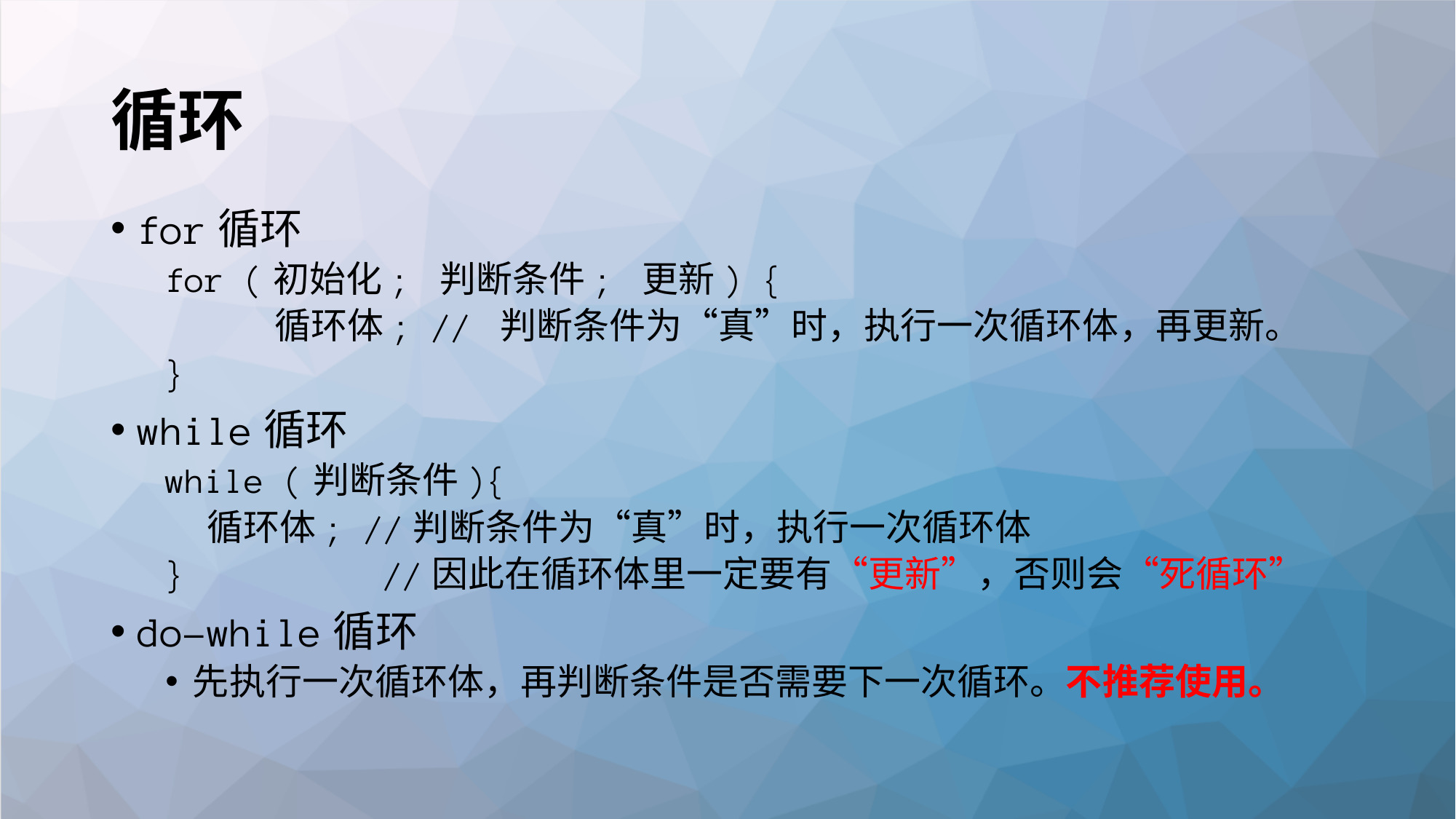

# 循环
for循环
for (初始化; 判断条件; 更新) {
	循环体; // 判断条件为“真”时，执行一次循环体，再更新。
}
while循环
while (判断条件){
    循环体; //判断条件为“真”时，执行一次循环体
}          //因此在循环体里一定要有“更新”，否则会“死循环”
do-while循环
先执行一次循环体，再判断条件是否需要下一次循环。不推荐使用。